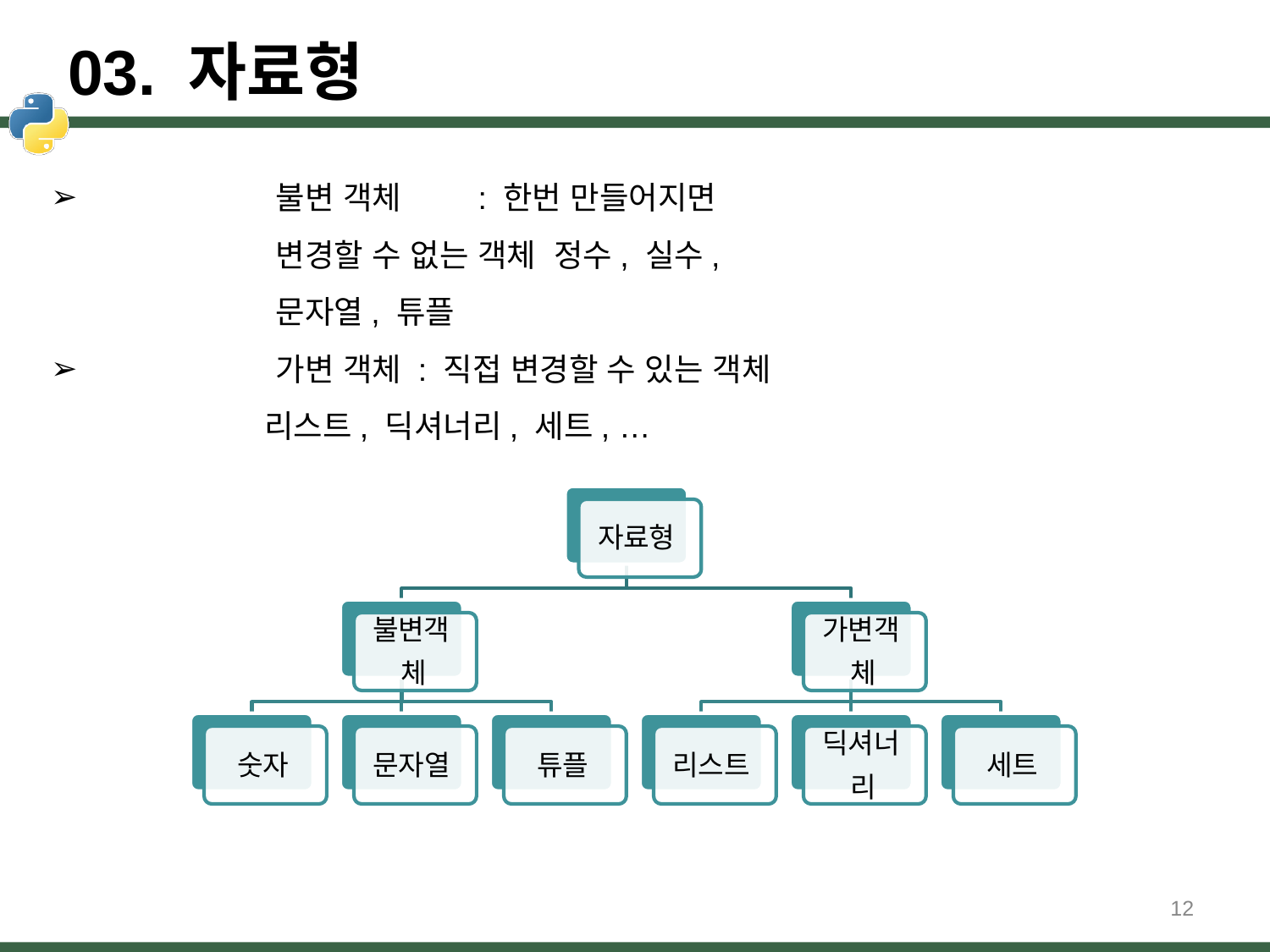

# 03. 자료형

불변 객체	: 한번 만들어지면 변경할 수 없는 객체  정수, 실수, 문자열, 튜플
가변 객체 : 직접 변경할 수 있는 객체
리스트, 딕셔너리, 세트, …

자료형

불변객  체
가변객  체

딕셔너  리

숫자
문자열
튜플
리스트
세트
12